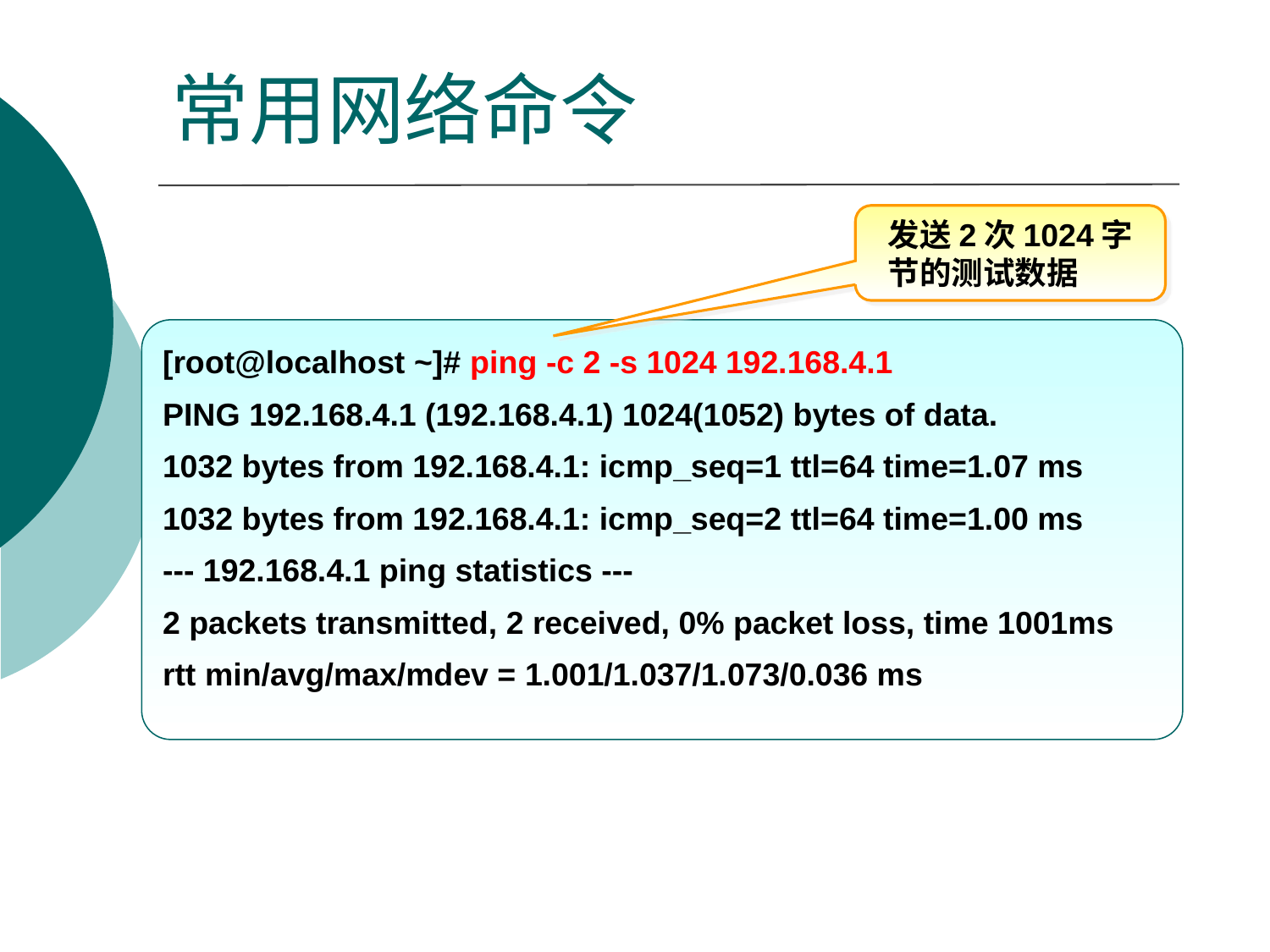

# 常用网络命令
发送2次1024字节的测试数据
[root@localhost ~]# ping -c 2 -s 1024 192.168.4.1
PING 192.168.4.1 (192.168.4.1) 1024(1052) bytes of data.
1032 bytes from 192.168.4.1: icmp_seq=1 ttl=64 time=1.07 ms
1032 bytes from 192.168.4.1: icmp_seq=2 ttl=64 time=1.00 ms
--- 192.168.4.1 ping statistics ---
2 packets transmitted, 2 received, 0% packet loss, time 1001ms
rtt min/avg/max/mdev = 1.001/1.037/1.073/0.036 ms